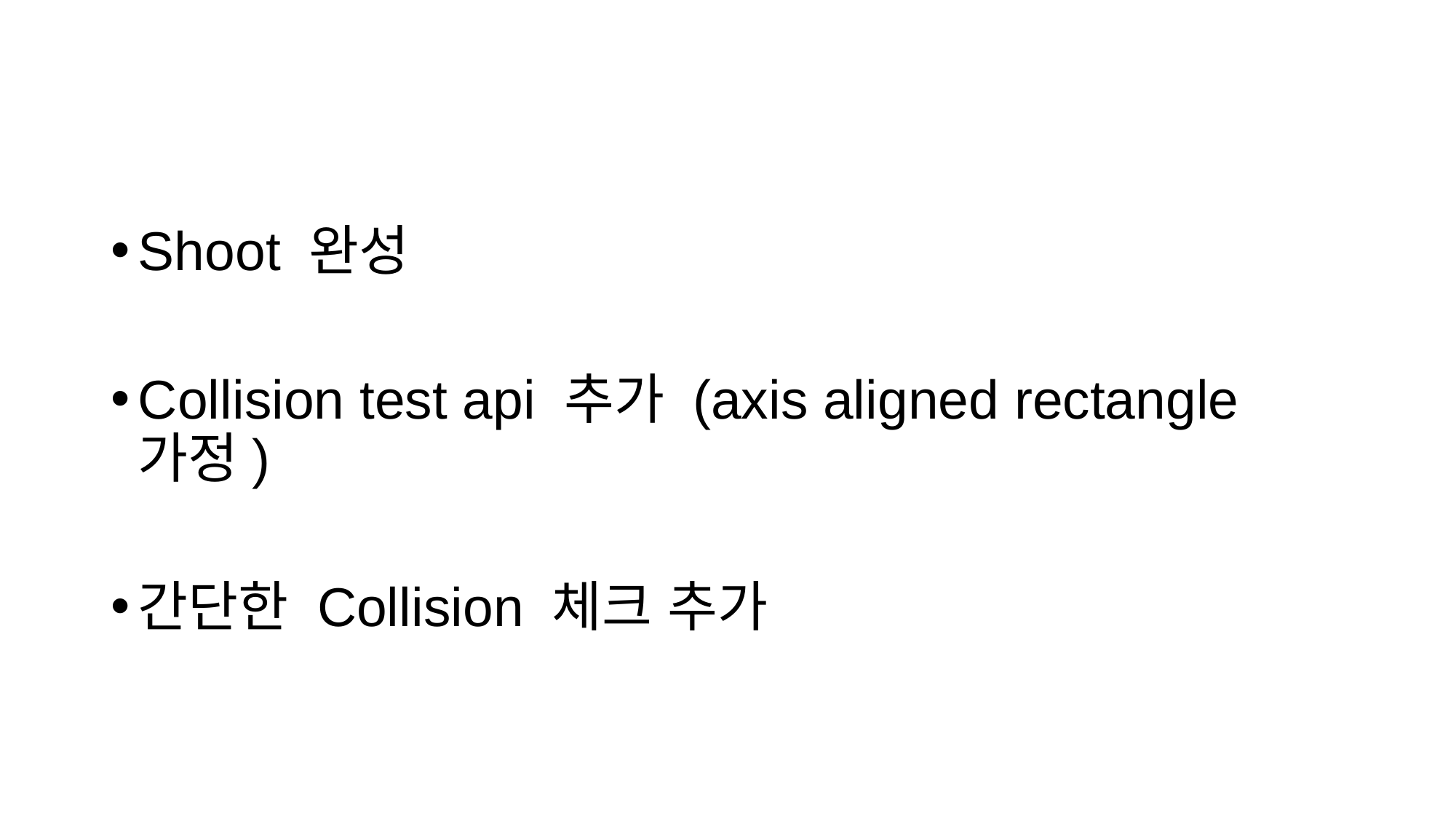

#
Shoot 완성

Collision test api 추가 (axis aligned rectangle 가정)

간단한 Collision 체크 추가